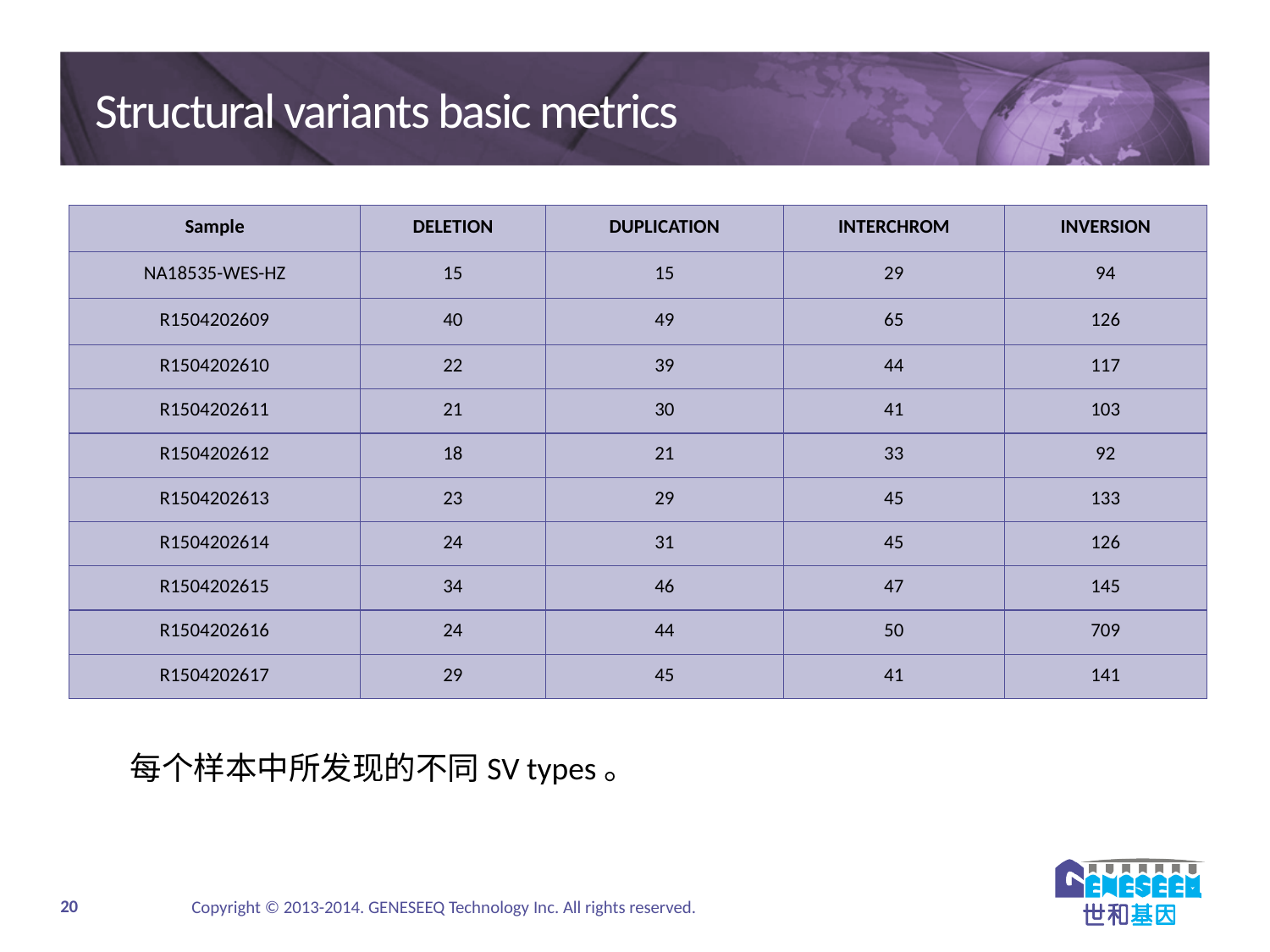

# Structural variants basic metrics
| Sample | DELETION | DUPLICATION | INTERCHROM | INVERSION |
| --- | --- | --- | --- | --- |
| NA18535-WES-HZ | 15 | 15 | 29 | 94 |
| R1504202609 | 40 | 49 | 65 | 126 |
| R1504202610 | 22 | 39 | 44 | 117 |
| R1504202611 | 21 | 30 | 41 | 103 |
| R1504202612 | 18 | 21 | 33 | 92 |
| R1504202613 | 23 | 29 | 45 | 133 |
| R1504202614 | 24 | 31 | 45 | 126 |
| R1504202615 | 34 | 46 | 47 | 145 |
| R1504202616 | 24 | 44 | 50 | 709 |
| R1504202617 | 29 | 45 | 41 | 141 |
每个样本中所发现的不同SV types。
Copyright © 2013-2014. GENESEEQ Technology Inc. All rights reserved.
20